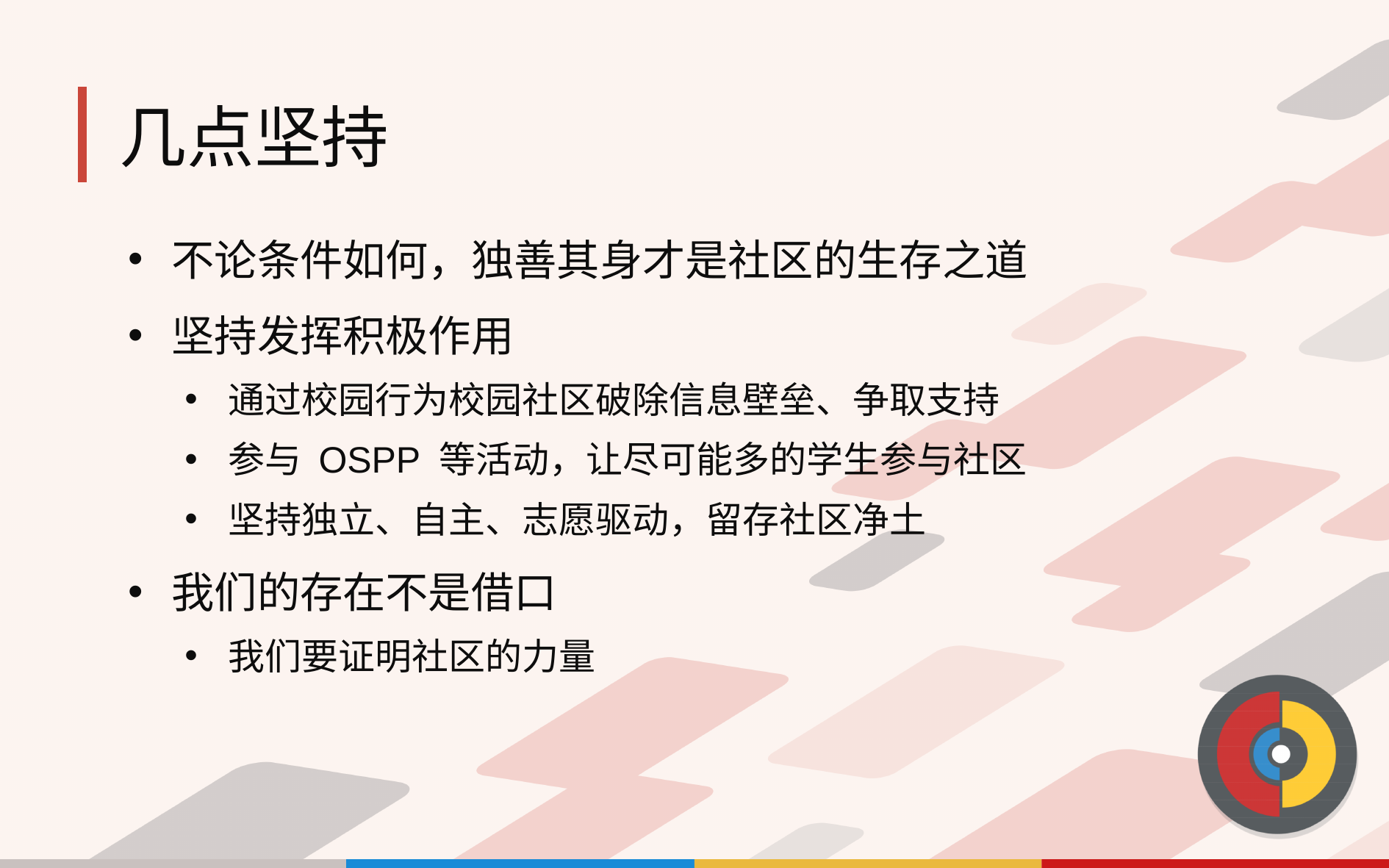

# 几点坚持
不论条件如何，独善其身才是社区的生存之道
坚持发挥积极作用
通过校园行为校园社区破除信息壁垒、争取支持
参与 OSPP 等活动，让尽可能多的学生参与社区
坚持独立、自主、志愿驱动，留存社区净土
我们的存在不是借口
我们要证明社区的力量